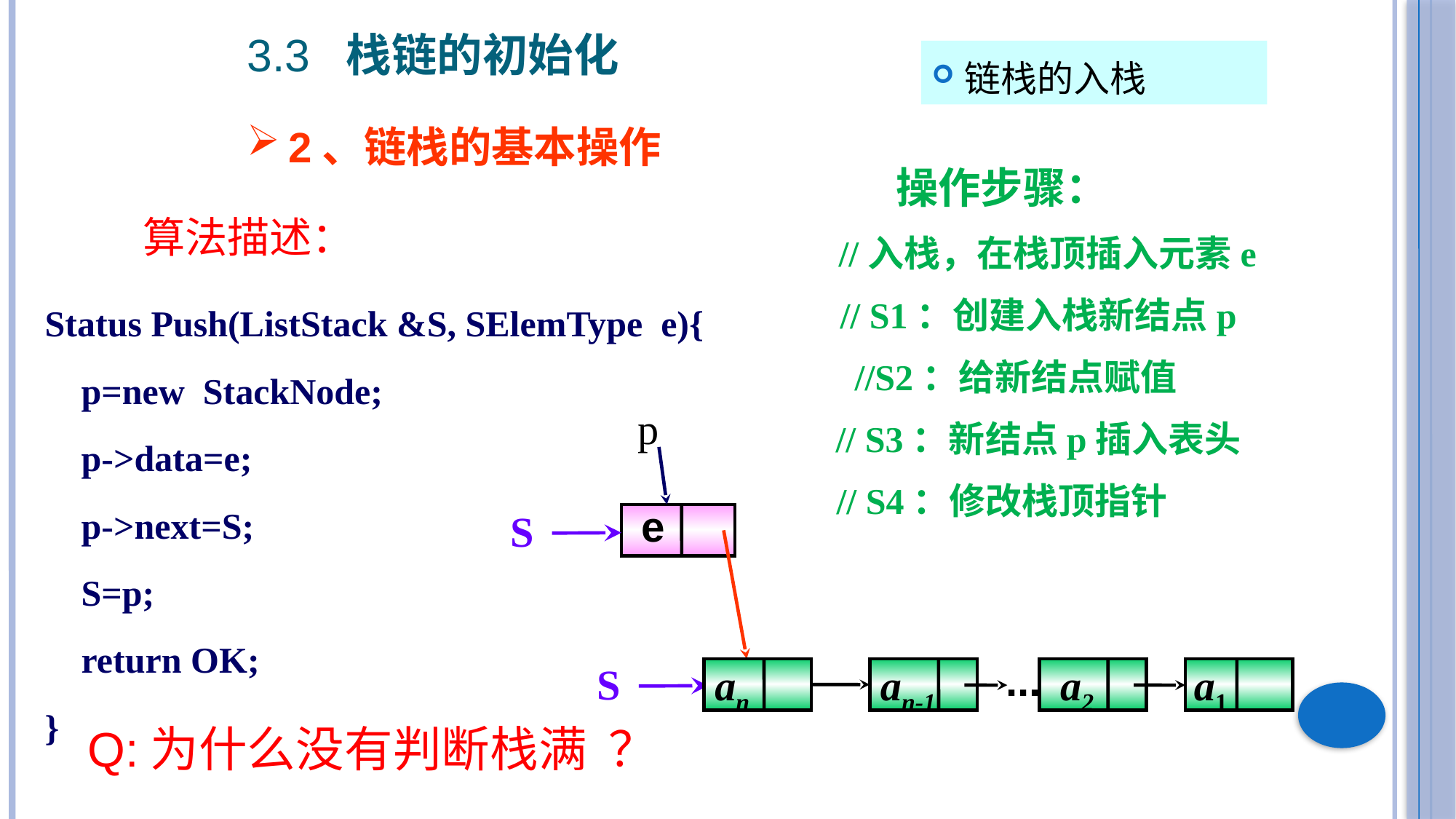

3.3  栈链的初始化
链栈的入栈
2、链栈的基本操作

操作步骤：
          //入栈，在栈顶插入元素e
        // S1：创建入栈新结点p
   //S2：给新结点赋值
        // S3：新结点p插入表头
// S4：修改栈顶指针
算法描述：
Status Push(ListStack &S, SElemType  e){
    p=new  StackNode;
    p->data=e;
    p->next=S;
    S=p;
    return OK;
}
p

e

S

...
an

  a2

a1

S

 an-1

Q:为什么没有判断栈满  ？